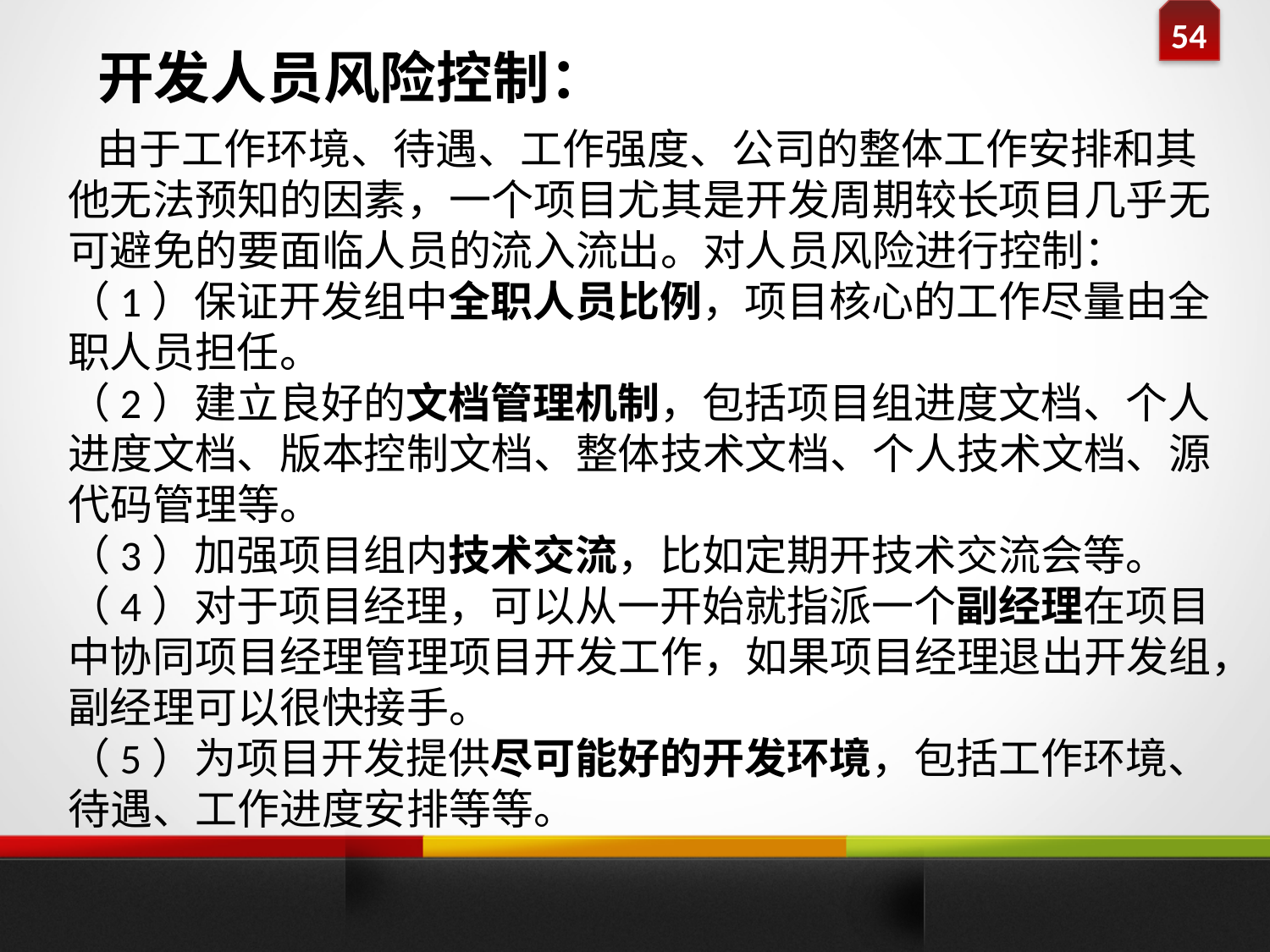

开发人员风险控制：
  由于工作环境、待遇、工作强度、公司的整体工作安排和其他无法预知的因素，一个项目尤其是开发周期较长项目几乎无可避免的要面临人员的流入流出。对人员风险进行控制：
（1）保证开发组中全职人员比例，项目核心的工作尽量由全职人员担任。
（2）建立良好的文档管理机制，包括项目组进度文档、个人进度文档、版本控制文档、整体技术文档、个人技术文档、源代码管理等。
（3）加强项目组内技术交流，比如定期开技术交流会等。
（4）对于项目经理，可以从一开始就指派一个副经理在项目中协同项目经理管理项目开发工作，如果项目经理退出开发组，副经理可以很快接手。
（5）为项目开发提供尽可能好的开发环境，包括工作环境、待遇、工作进度安排等等。